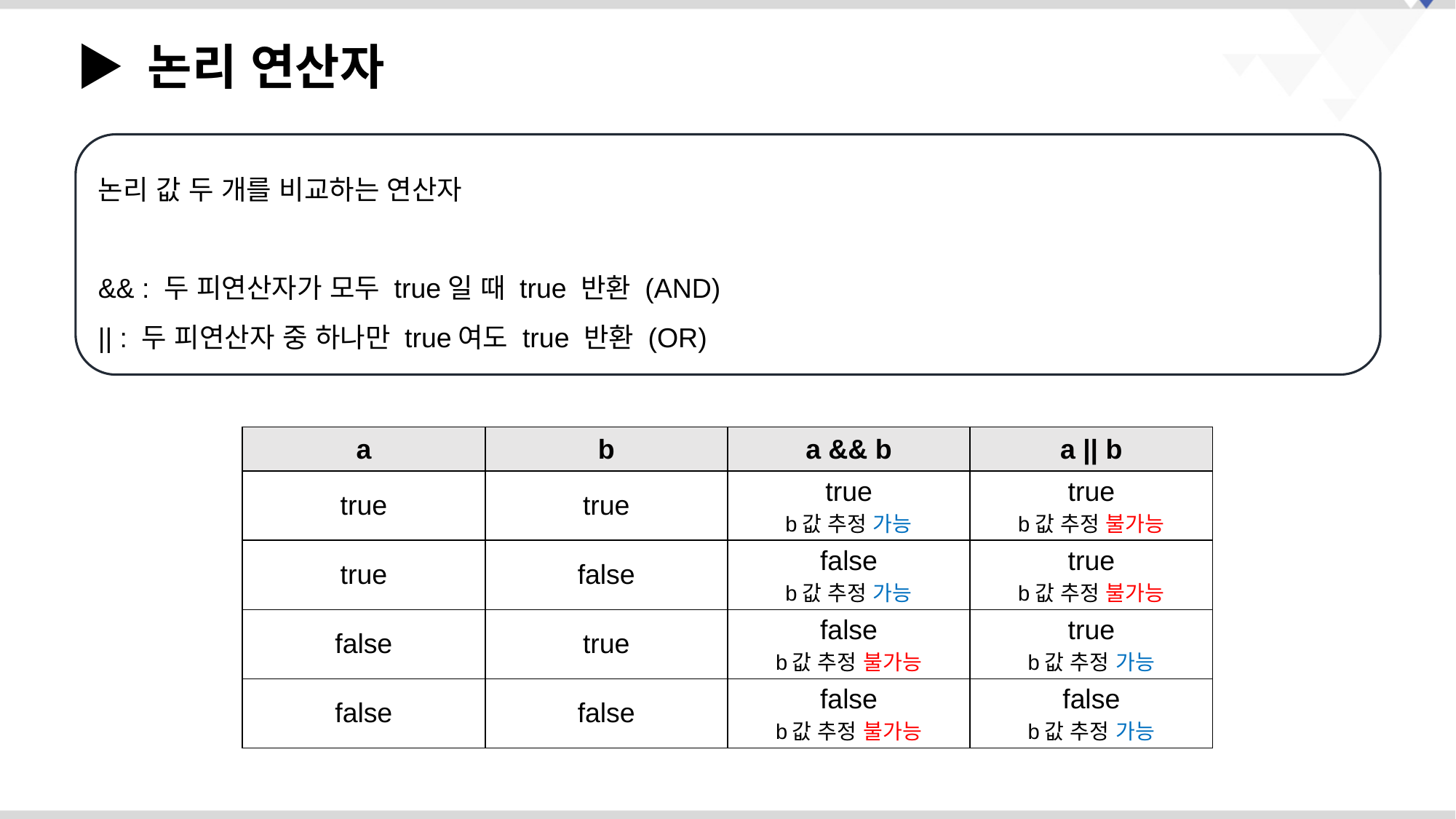

▶ 논리 연산자
논리 값 두 개를 비교하는 연산자

&& : 두 피연산자가 모두 true일 때 true 반환 (AND)
|| : 두 피연산자 중 하나만 true여도 true 반환 (OR)
| a | b | a && b | a || b |
| --- | --- | --- | --- |
| true | true | true b값 추정 가능 | true b값 추정 불가능 |
| true | false | false b값 추정 가능 | true b값 추정 불가능 |
| false | true | false b값 추정 불가능 | true b값 추정 가능 |
| false | false | false b값 추정 불가능 | false b값 추정 가능 |